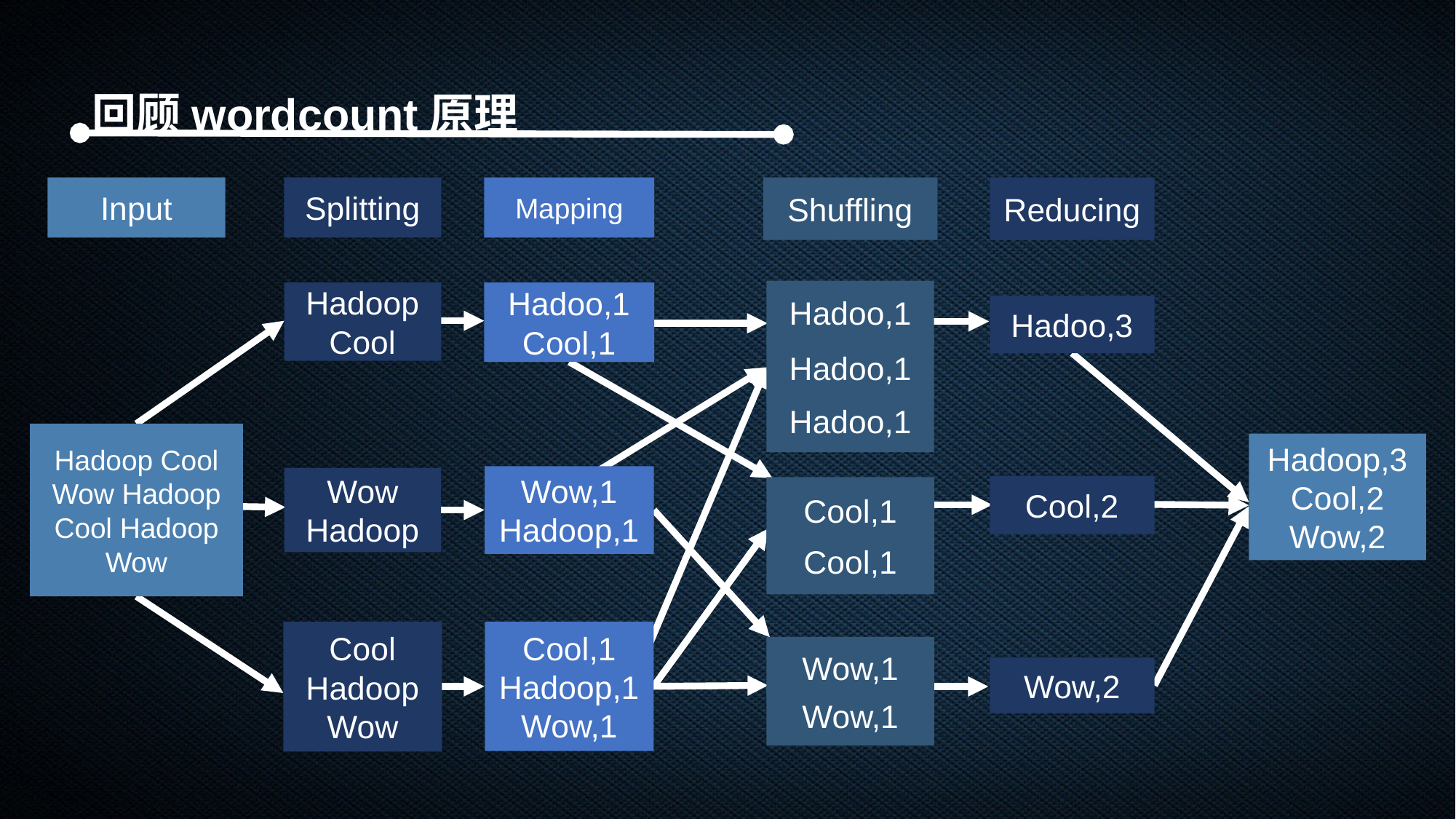

回顾wordcount原理
Input
Splitting
Mapping
Shuffling
Reducing
Hadoo,1
Hadoop Cool
Hadoo,1
Cool,1
Hadoo,3
Hadoo,1
Hadoo,1
Hadoop Cool
Wow Hadoop
Cool Hadoop Wow
Hadoop,3
Cool,2
Wow,2
Wow,1
Hadoop,1
Wow Hadoop
Cool,2
Cool,1
Cool,1
Cool Hadoop Wow
Cool,1
Hadoop,1
Wow,1
Wow,1
Wow,2
Wow,1